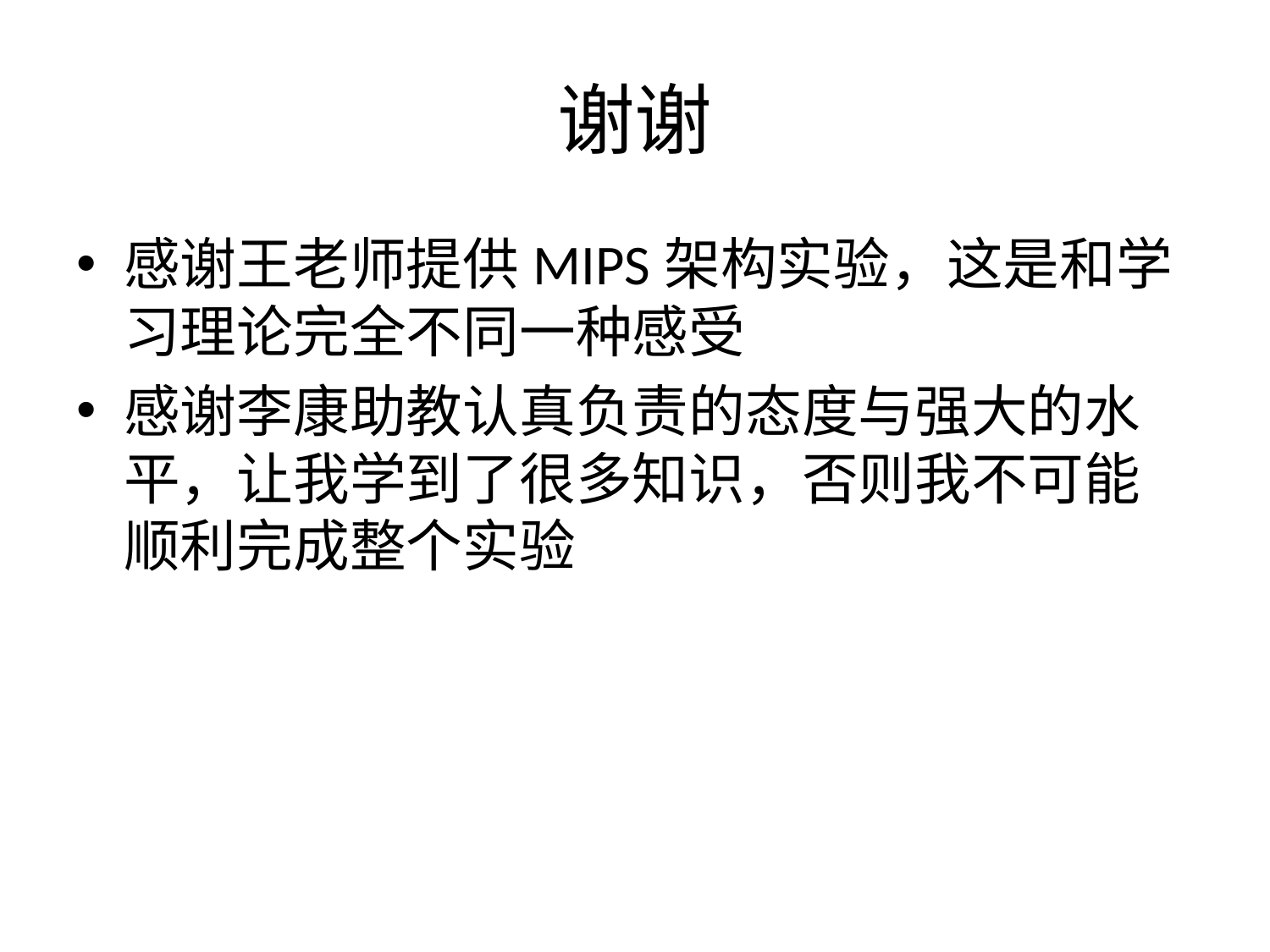

# 谢谢
感谢王老师提供MIPS架构实验，这是和学习理论完全不同一种感受
感谢李康助教认真负责的态度与强大的水平，让我学到了很多知识，否则我不可能顺利完成整个实验